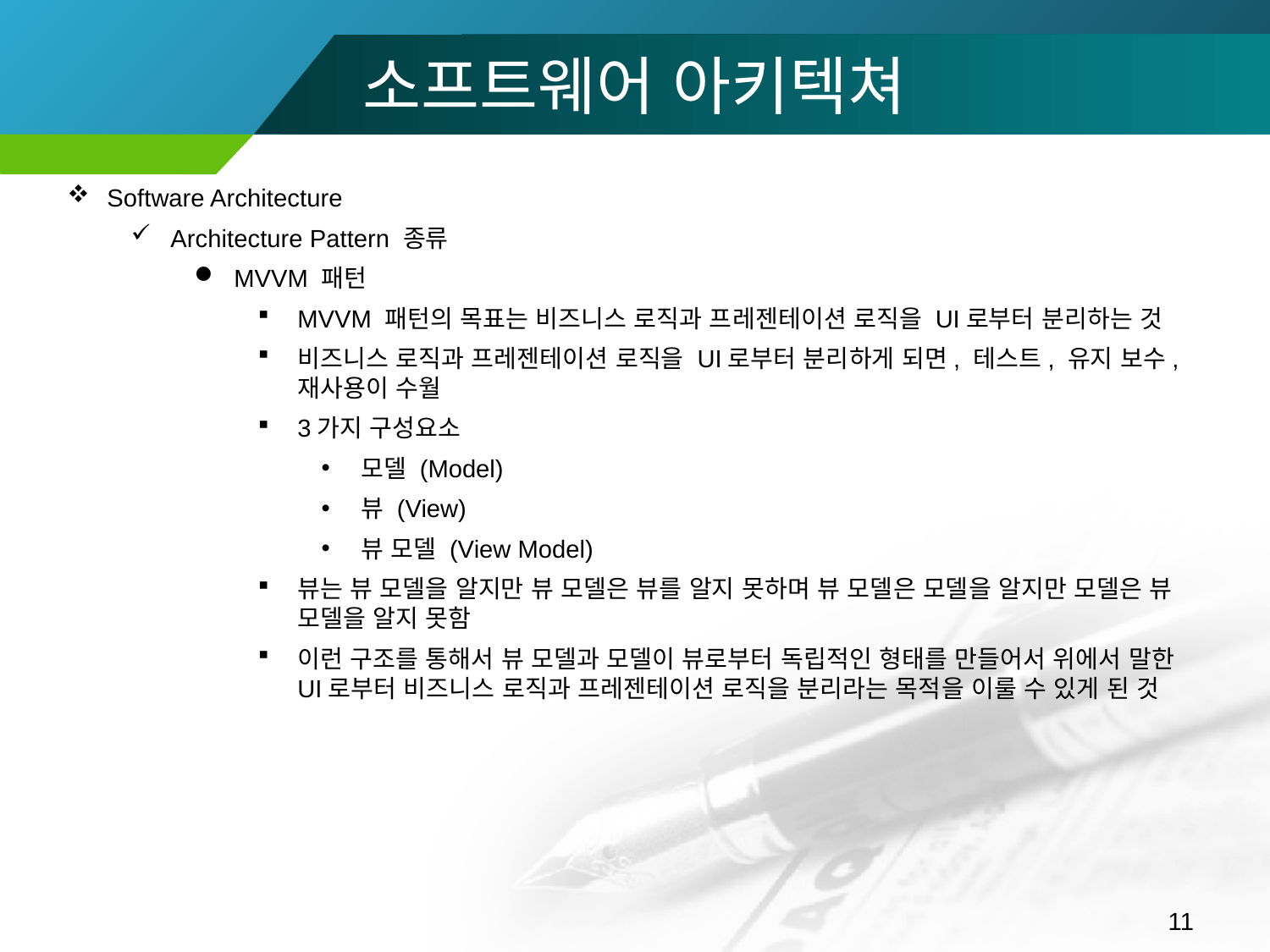

# 소프트웨어 아키텍쳐
Software Architecture
Architecture Pattern 종류
MVVM 패턴
MVVM 패턴의 목표는 비즈니스 로직과 프레젠테이션 로직을 UI로부터 분리하는 것
비즈니스 로직과 프레젠테이션 로직을 UI로부터 분리하게 되면, 테스트, 유지 보수, 재사용이 수월
3가지 구성요소
모델 (Model)
뷰 (View)
뷰 모델 (View Model)
뷰는 뷰 모델을 알지만 뷰 모델은 뷰를 알지 못하며 뷰 모델은 모델을 알지만 모델은 뷰 모델을 알지 못함
이런 구조를 통해서 뷰 모델과 모델이 뷰로부터 독립적인 형태를 만들어서 위에서 말한 UI로부터 비즈니스 로직과 프레젠테이션 로직을 분리라는 목적을 이룰 수 있게 된 것
11